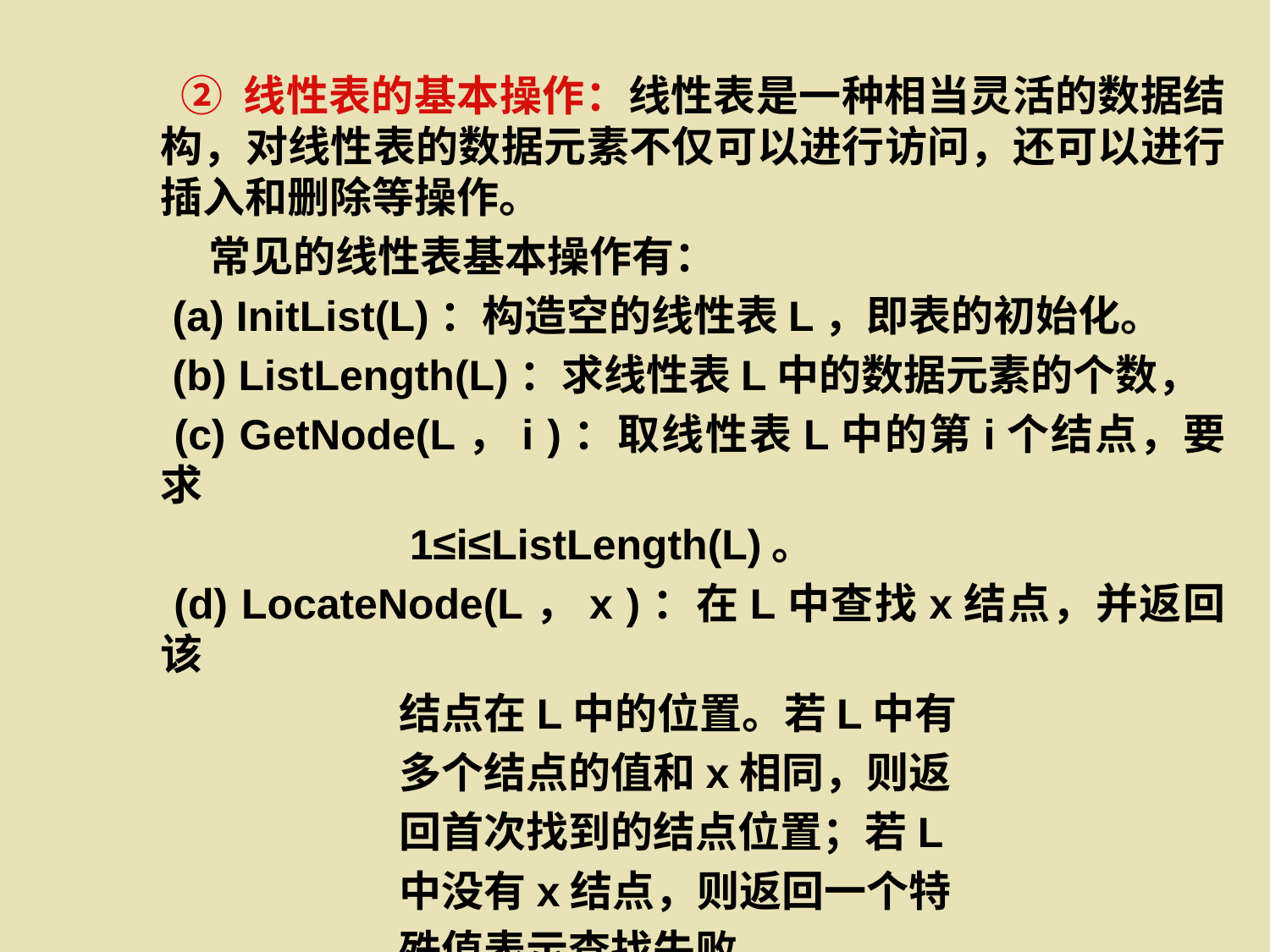

② 线性表的基本操作：线性表是一种相当灵活的数据结构，对线性表的数据元素不仅可以进行访问，还可以进行插入和删除等操作。
    常见的线性表基本操作有：
 (a) InitList(L)：构造空的线性表L，即表的初始化。
 (b) ListLength(L)：求线性表L中的数据元素的个数，
 (c) GetNode(L，i )：取线性表L中的第i个结点，要求
                     1≤i≤ListLength(L)。
 (d) LocateNode(L，x )：在L中查找x结点，并返回该
                        结点在L中的位置。若L中有
                        多个结点的值和x相同，则返
                        回首次找到的结点位置；若L
                        中没有x结点，则返回一个特
                        殊值表示查找失败。